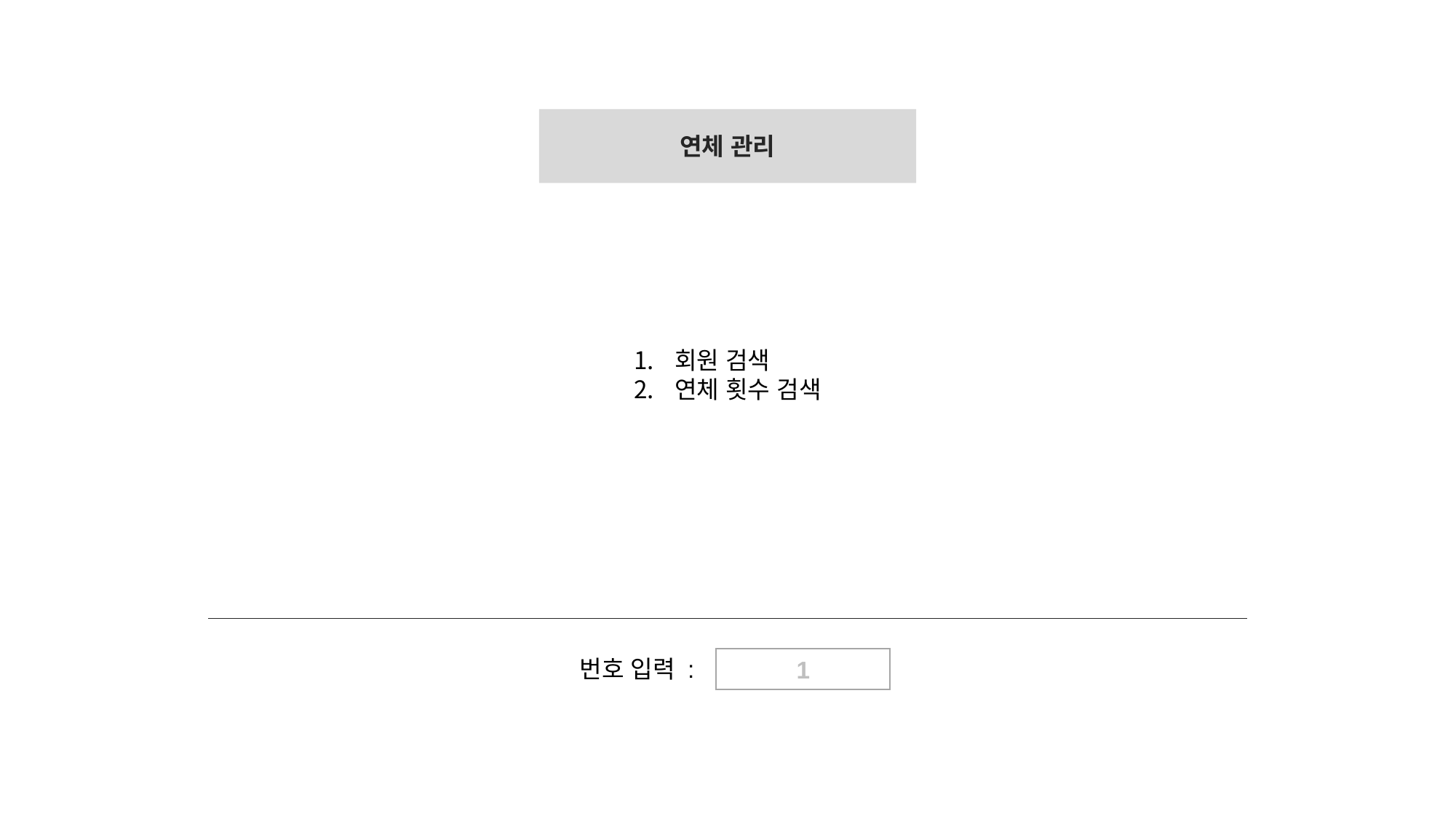

연체 관리
회원 검색
연체 횟수 검색
번호 입력 :
1